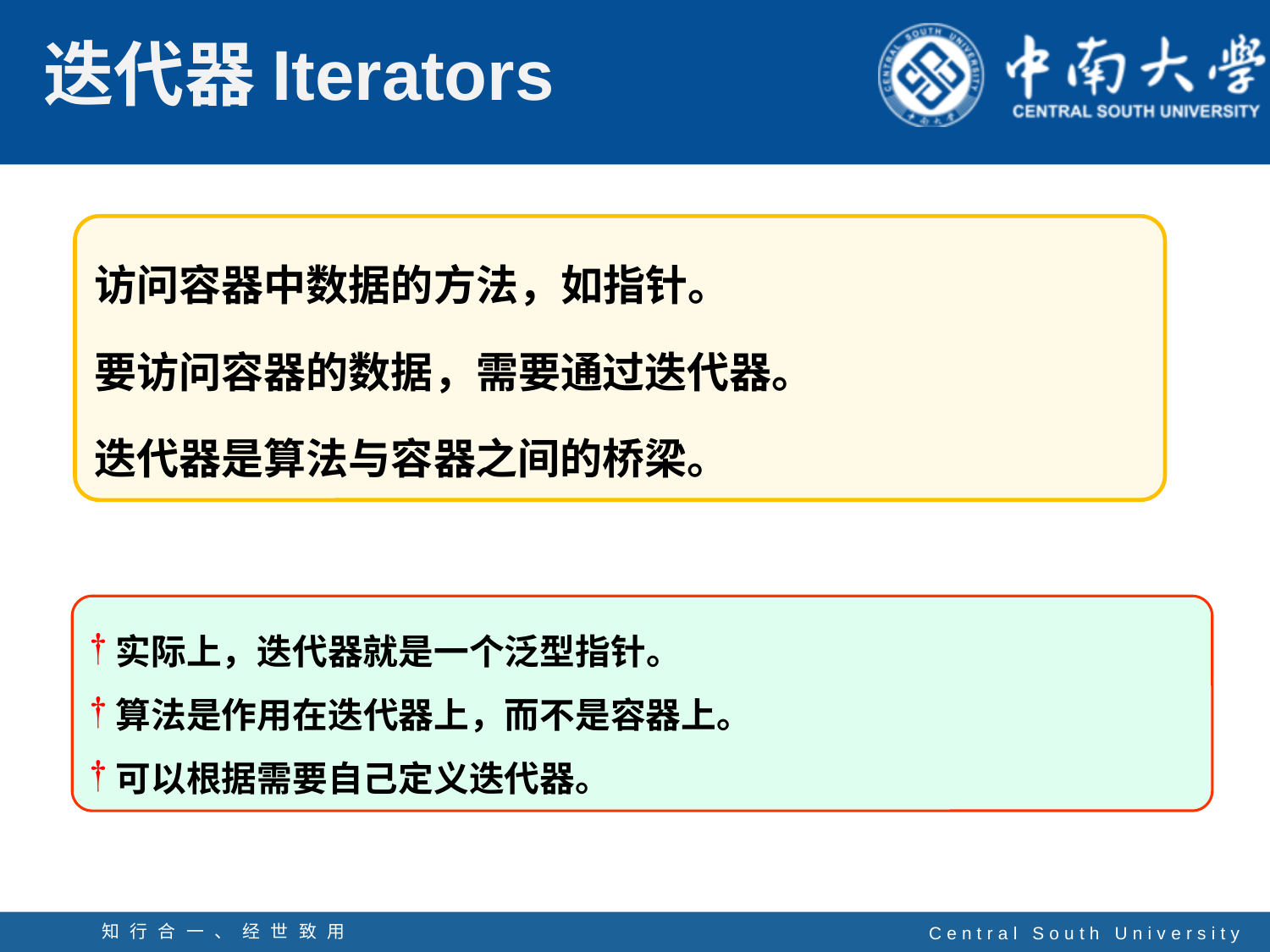

访问容器中数据的方法，如指针。
要访问容器的数据，需要通过迭代器。
迭代器是算法与容器之间的桥梁。
实际上，迭代器就是一个泛型指针。
算法是作用在迭代器上，而不是容器上。
可以根据需要自己定义迭代器。

知行合一、经世致用
自强不息 厚德载物
Central South University
45